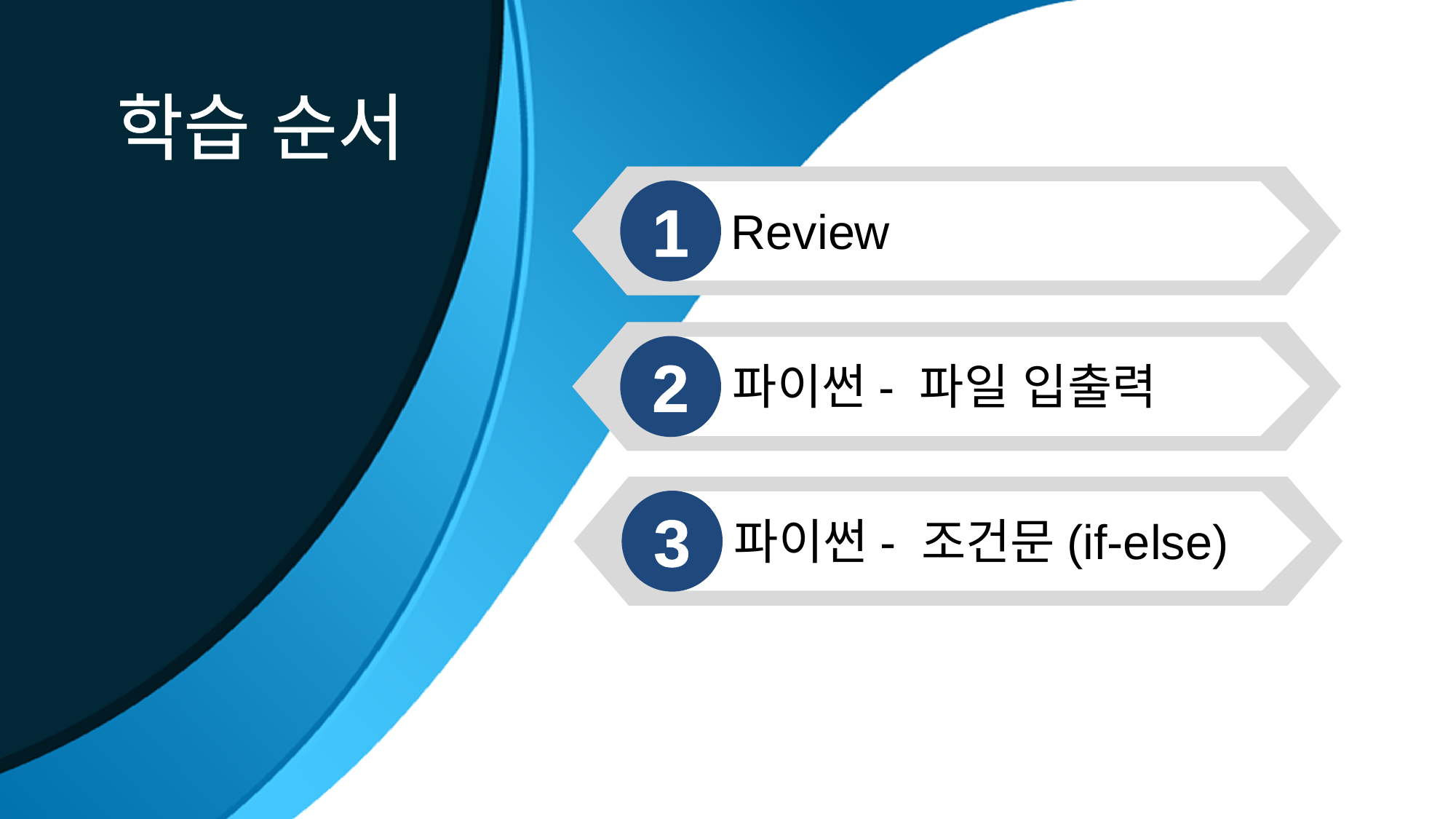

학습 순서

1
Review

2
파이썬- 파일 입출력

3
파이썬- 조건문(if-else)